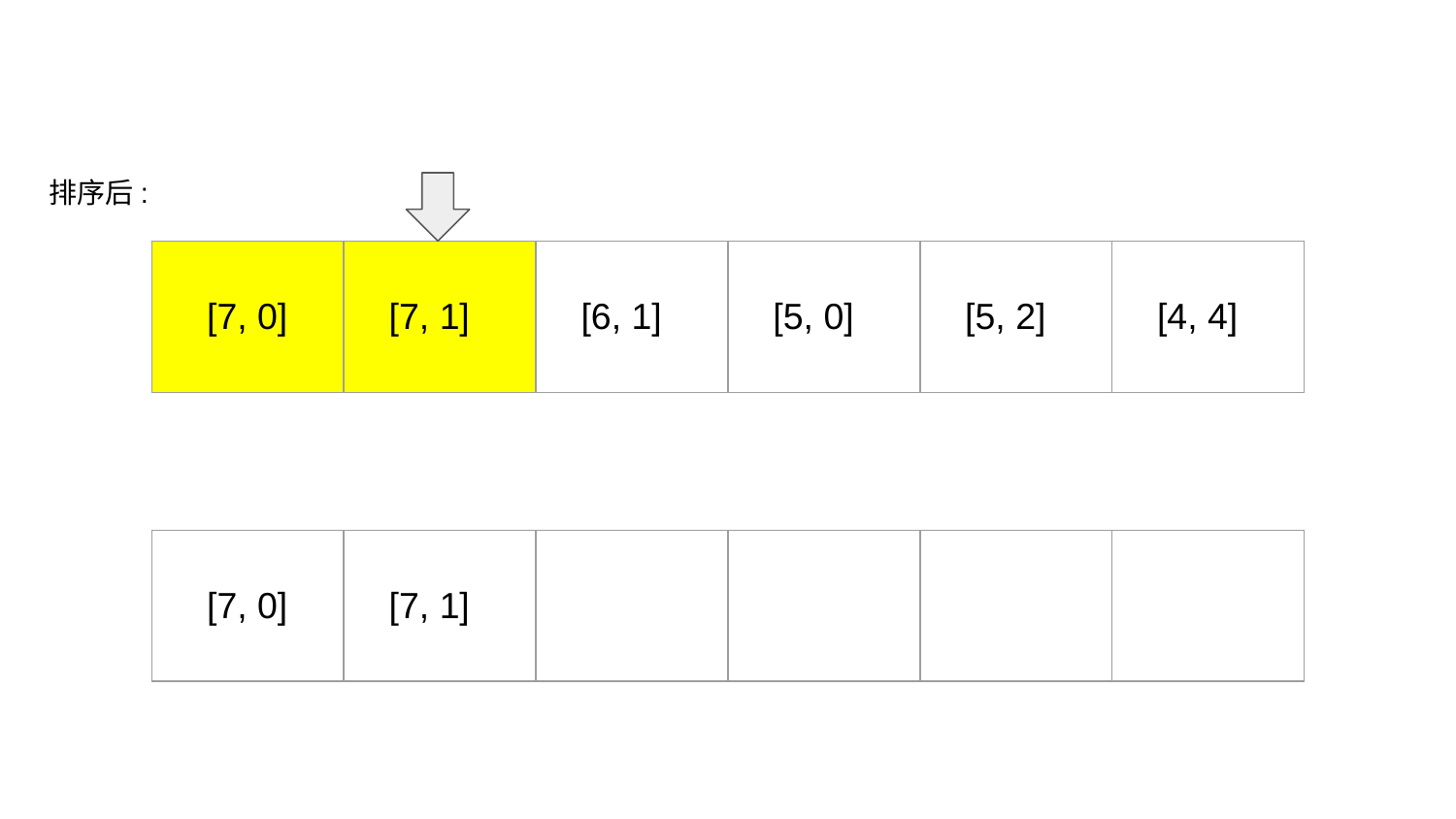

排序后:

| [7, 0] | [7, 1] | [6, 1] | [5, 0] | [5, 2] | [4, 4] |
| --- | --- | --- | --- | --- | --- |
| [7, 0] | [7, 1] |  |  |  |  |
| --- | --- | --- | --- | --- | --- |